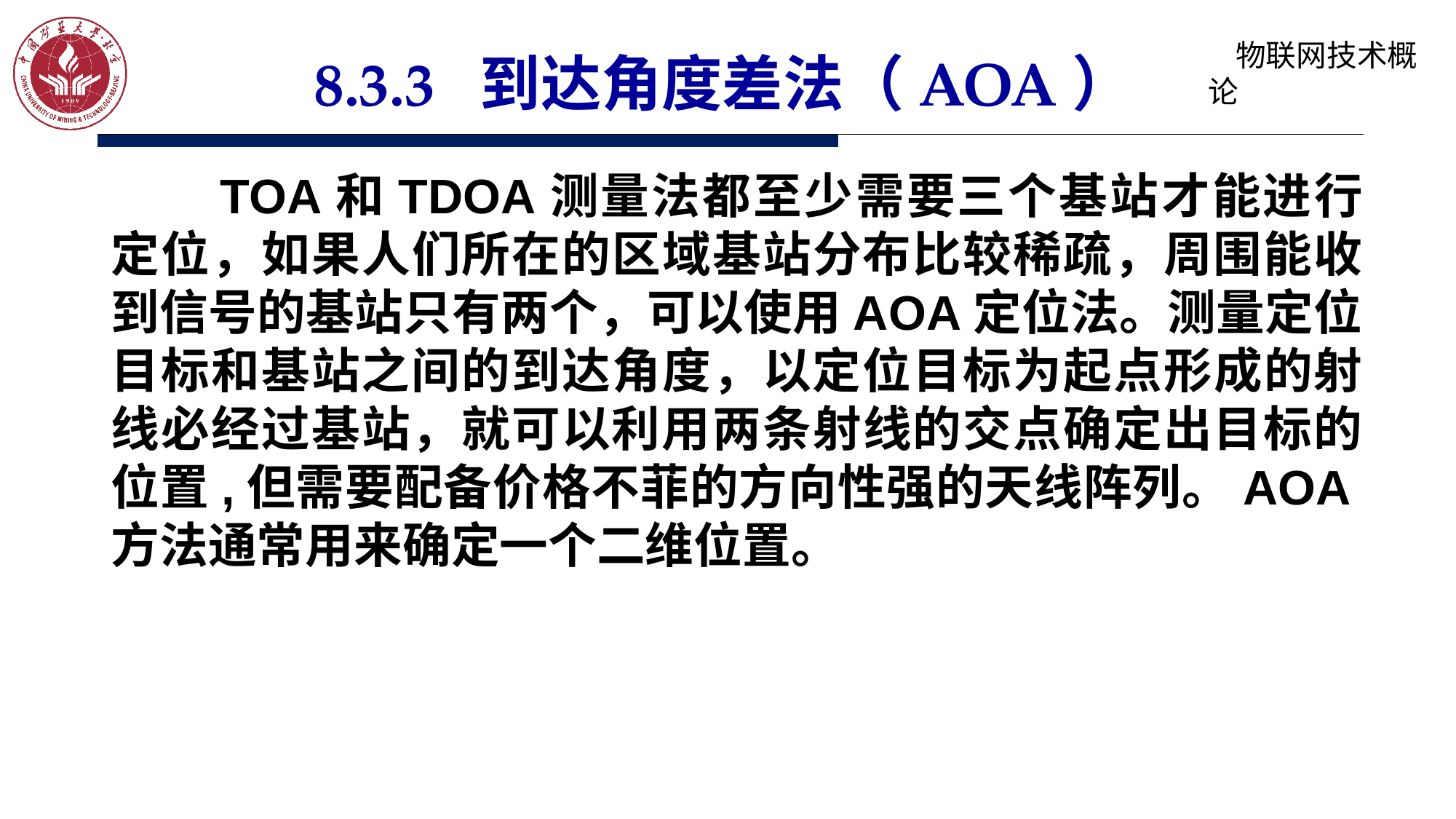

# 8.3.3  到达角度差法（AOA）
	TOA和TDOA测量法都至少需要三个基站才能进行定位，如果人们所在的区域基站分布比较稀疏，周围能收到信号的基站只有两个，可以使用AOA定位法。测量定位目标和基站之间的到达角度，以定位目标为起点形成的射线必经过基站，就可以利用两条射线的交点确定出目标的位置,但需要配备价格不菲的方向性强的天线阵列。AOA方法通常用来确定一个二维位置。